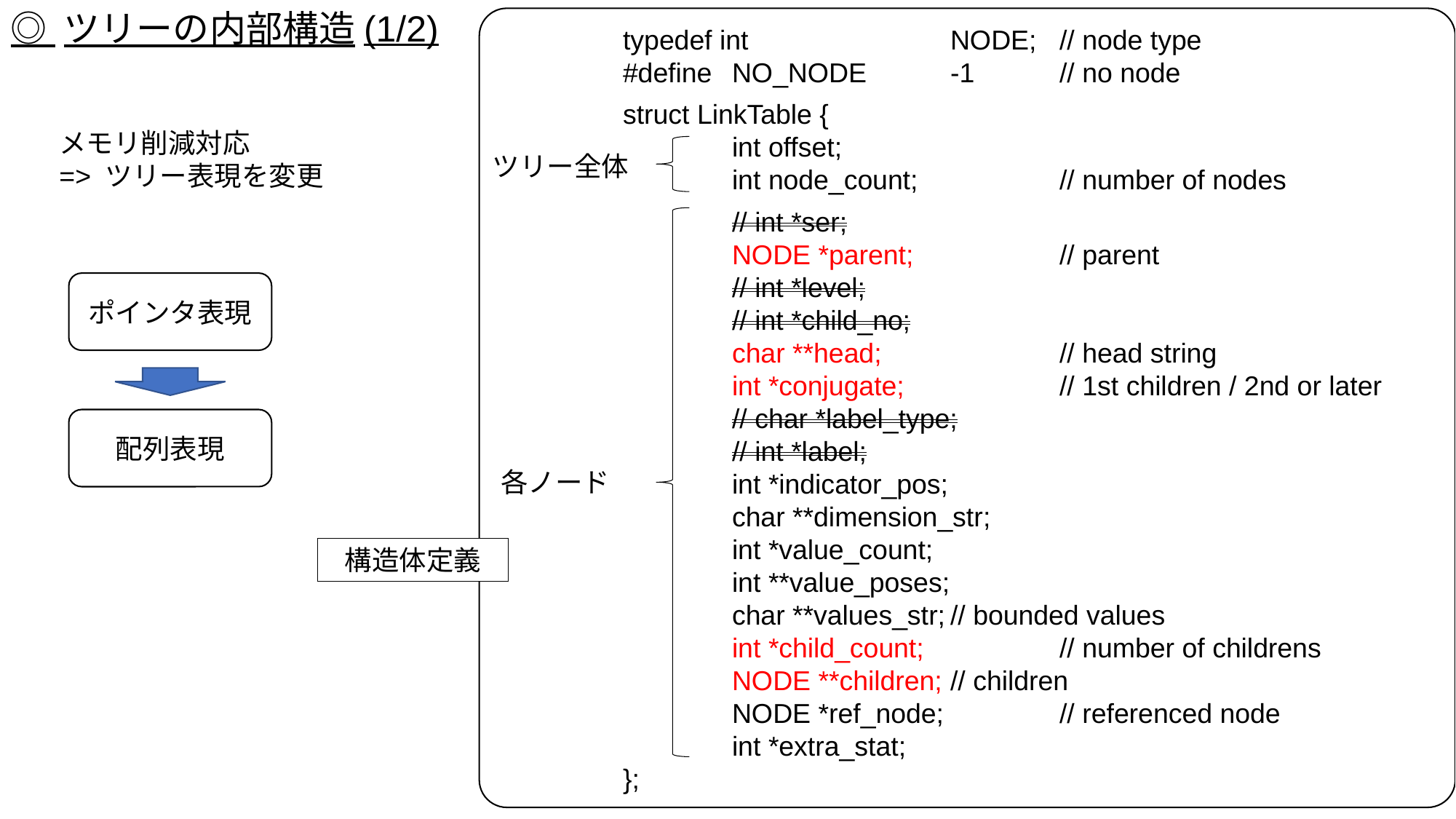

◎ ツリーの内部構造(1/2)

typedef int		NODE;	// node type
#define	NO_NODE	-1	// no node
struct LinkTable {
	int offset;
	int node_count;		// number of nodes
	// int *ser;
	NODE *parent;		// parent
	// int *level;
	// int *child_no;
	char **head;		// head string
	int *conjugate;		// 1st children / 2nd or later
	// char *label_type;
	// int *label;
	int *indicator_pos;
	char **dimension_str;
	int *value_count;
	int **value_poses;
	char **values_str;	// bounded values
	int *child_count;		// number of childrens
	NODE **children;	// children
	NODE *ref_node;		// referenced node
	int *extra_stat;
};
メモリ削減対応
=> ツリー表現を変更

ツリー全体

ポインタ表現

配列表現
各ノード
構造体定義